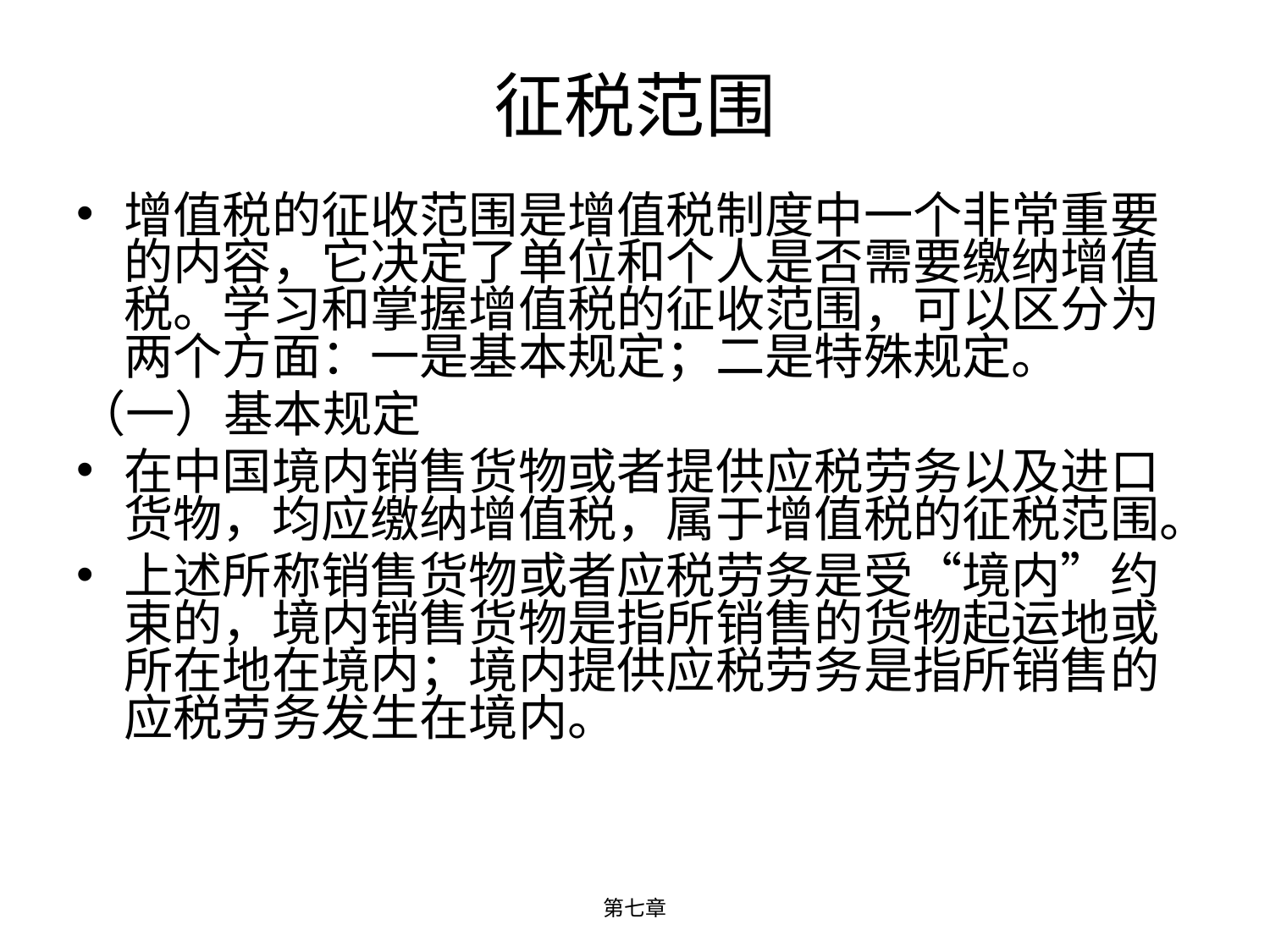

# 征税范围
增值税的征收范围是增值税制度中一个非常重要的内容，它决定了单位和个人是否需要缴纳增值税。学习和掌握增值税的征收范围，可以区分为两个方面：一是基本规定；二是特殊规定。
（一）基本规定
在中国境内销售货物或者提供应税劳务以及进口货物，均应缴纳增值税，属于增值税的征税范围。
上述所称销售货物或者应税劳务是受“境内”约束的，境内销售货物是指所销售的货物起运地或所在地在境内；境内提供应税劳务是指所销售的应税劳务发生在境内。

第七章
10